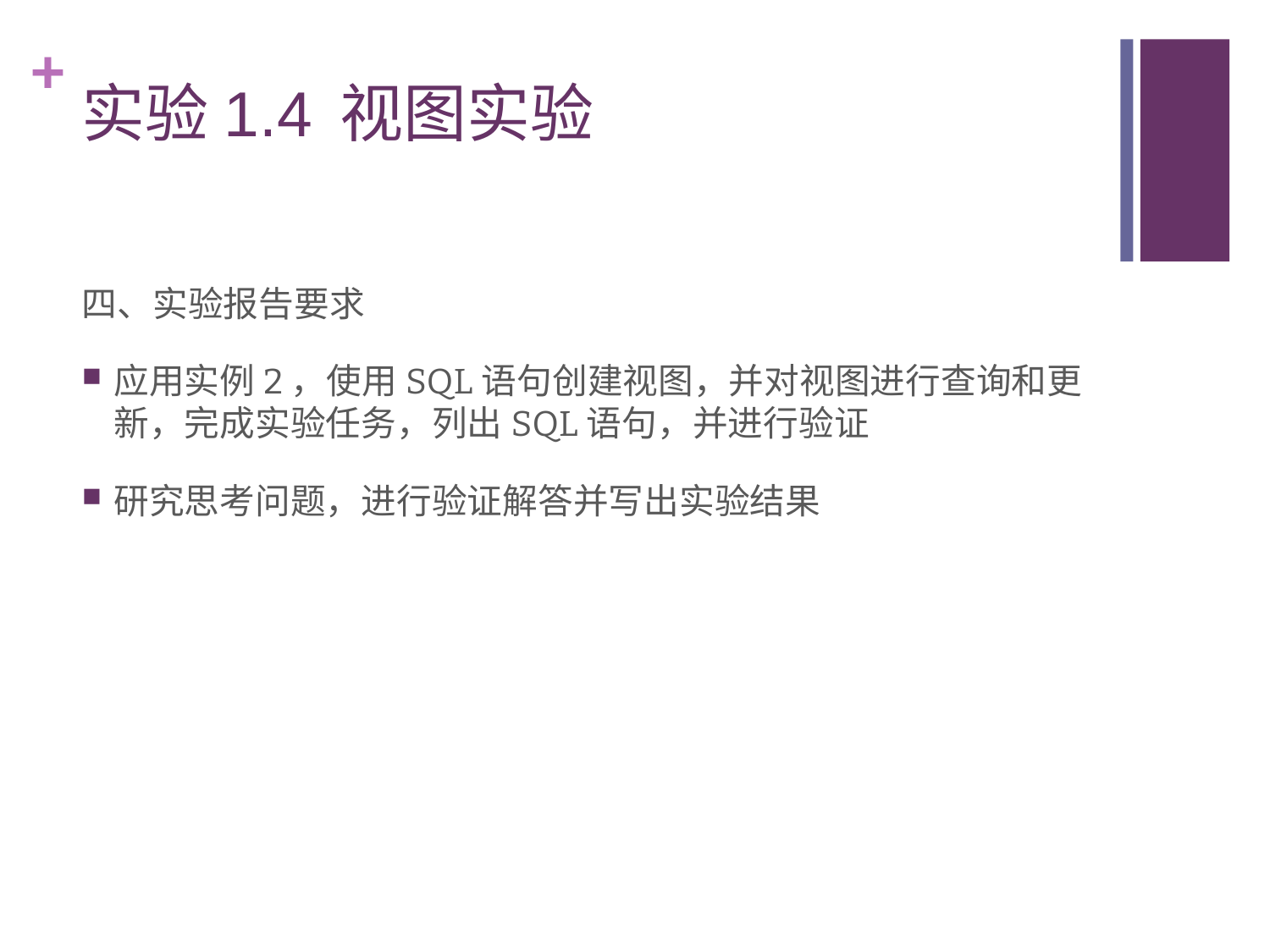

# 实验1.4 视图实验
四、实验报告要求
应用实例2，使用SQL语句创建视图，并对视图进行查询和更新，完成实验任务，列出SQL语句，并进行验证
研究思考问题，进行验证解答并写出实验结果